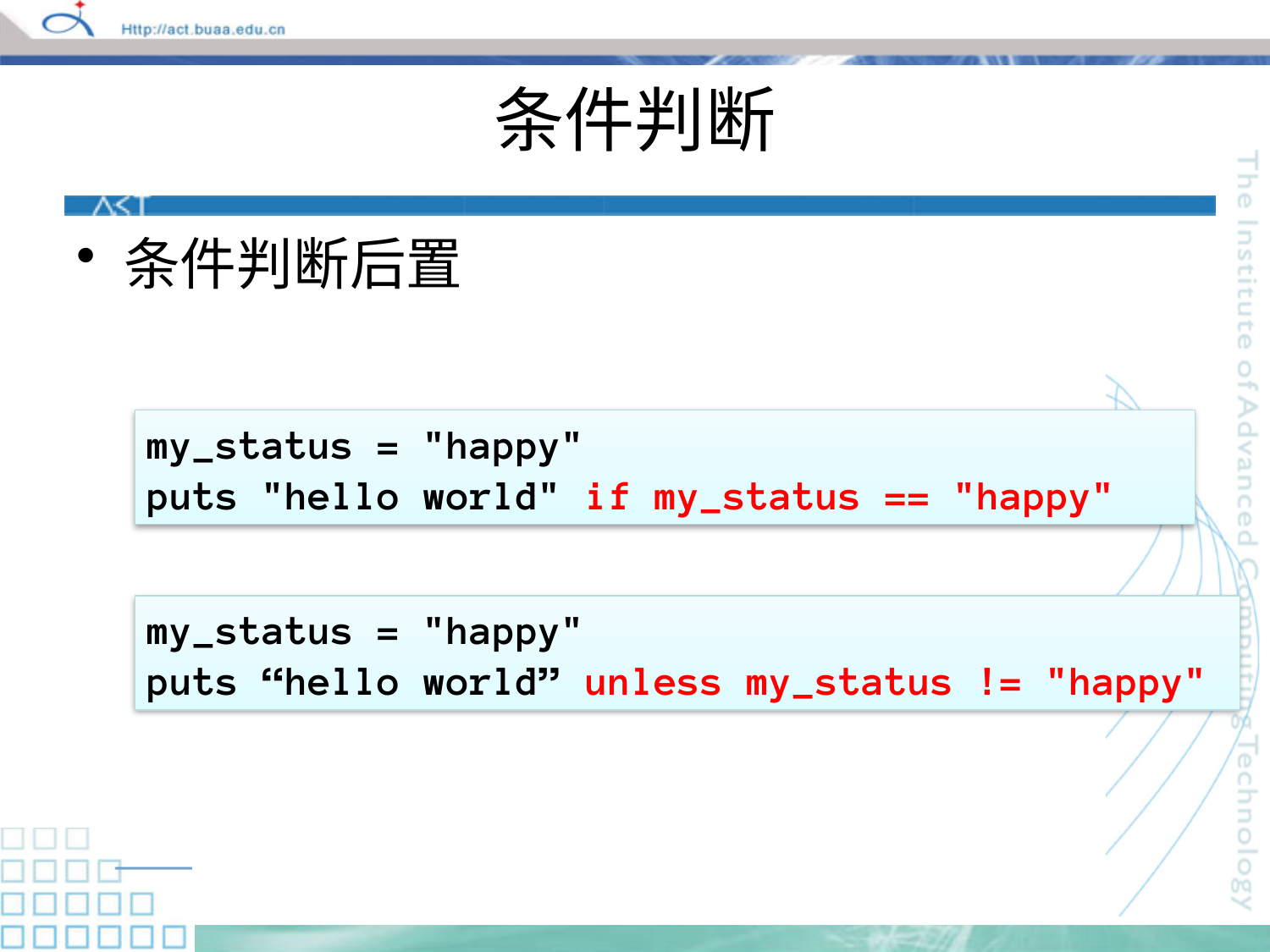

# 条件判断
条件判断后置
my_status = "happy"
puts "hello world" if my_status == "happy"
my_status = "happy"
puts “hello world” unless my_status != "happy"